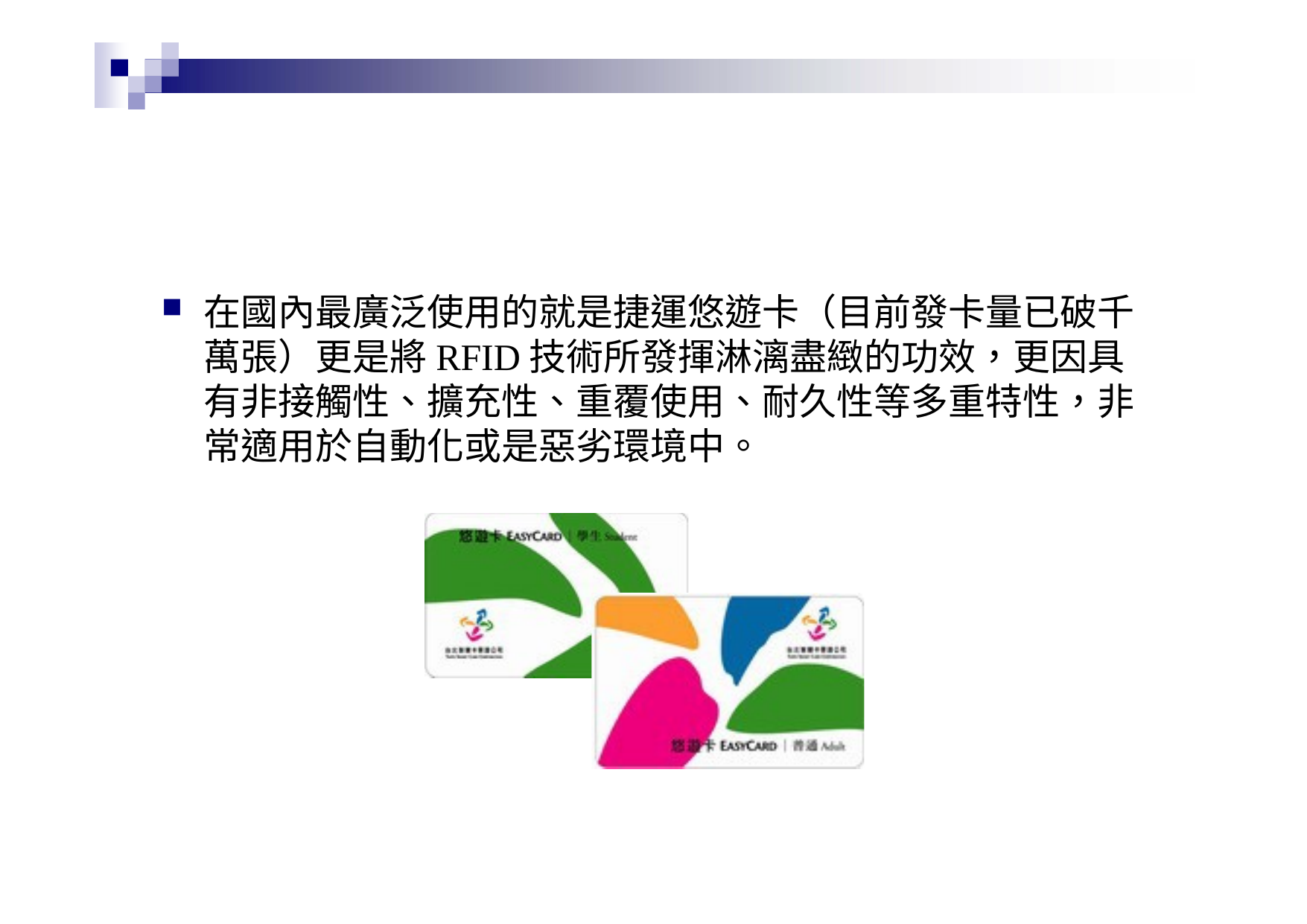

# 在國內最廣泛使用的就是捷運悠遊卡（目前發卡量已破千 萬張）更是將RFID技術所發揮淋漓盡緻的功效，更因具 有非接觸性、擴充性、重覆使用、耐久性等多重特性，非 常適用於自動化或是惡劣環境中。